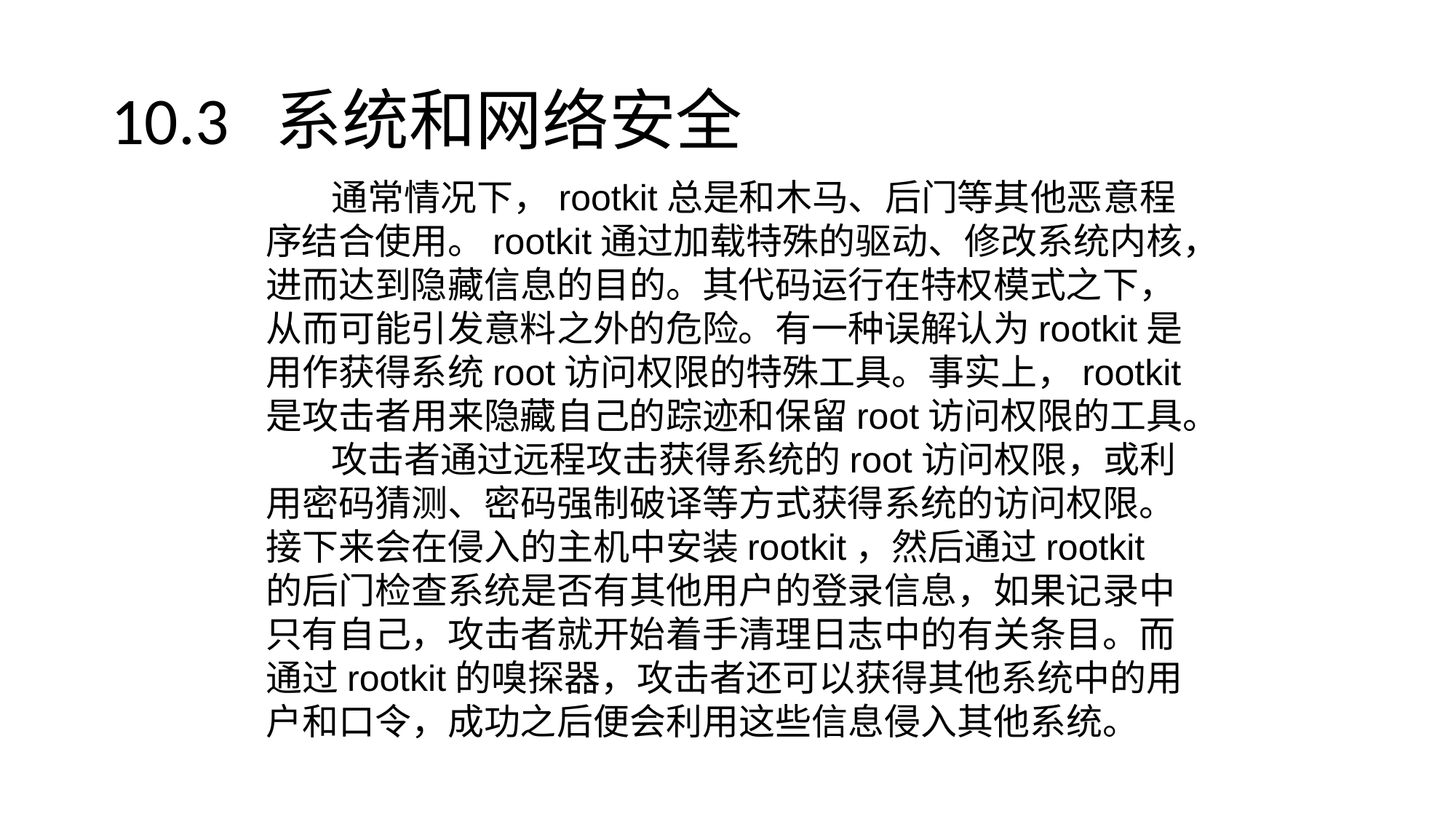

10.3  系统和网络安全
       通常情况下，rootkit总是和木马、后门等其他恶意程序结合使用。rootkit通过加载特殊的驱动、修改系统内核，进而达到隐藏信息的目的。其代码运行在特权模式之下，从而可能引发意料之外的危险。有一种误解认为rootkit是用作获得系统root访问权限的特殊工具。事实上，rootkit是攻击者用来隐藏自己的踪迹和保留root访问权限的工具。
       攻击者通过远程攻击获得系统的root访问权限，或利用密码猜测、密码强制破译等方式获得系统的访问权限。接下来会在侵入的主机中安装rootkit，然后通过rootkit的后门检查系统是否有其他用户的登录信息，如果记录中只有自己，攻击者就开始着手清理日志中的有关条目。而通过rootkit的嗅探器，攻击者还可以获得其他系统中的用户和口令，成功之后便会利用这些信息侵入其他系统。
15